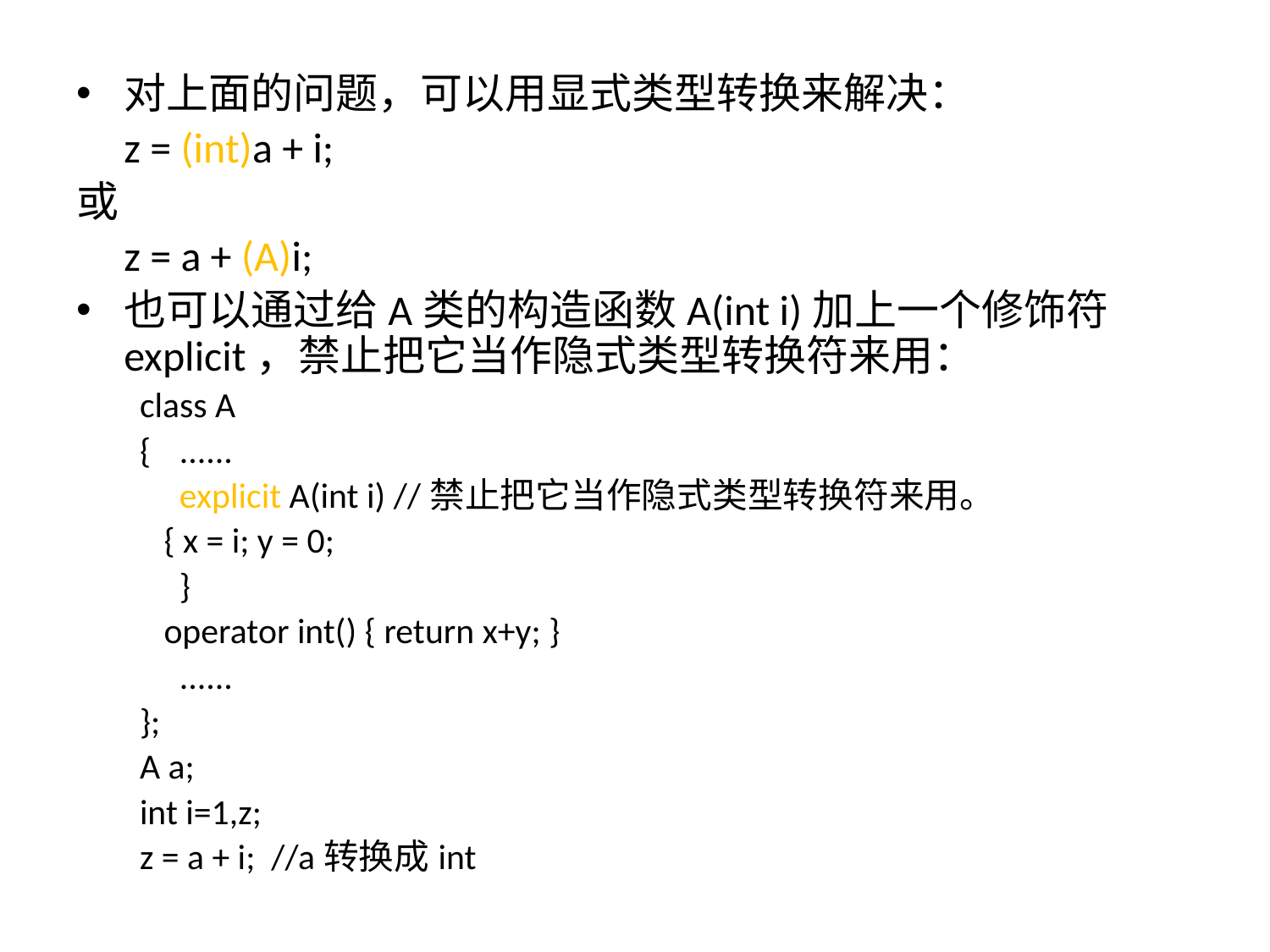

对上面的问题，可以用显式类型转换来解决：
	z = (int)a + i;
或
	z = a + (A)i;
也可以通过给A类的构造函数A(int i)加上一个修饰符explicit，禁止把它当作隐式类型转换符来用：
class A
{	......
	explicit A(int i) //禁止把它当作隐式类型转换符来用。
   { x = i; y = 0;
	}
   operator int() { return x+y; }
	......
};
A a;
int i=1,z;
z = a + i;  //a转换成int